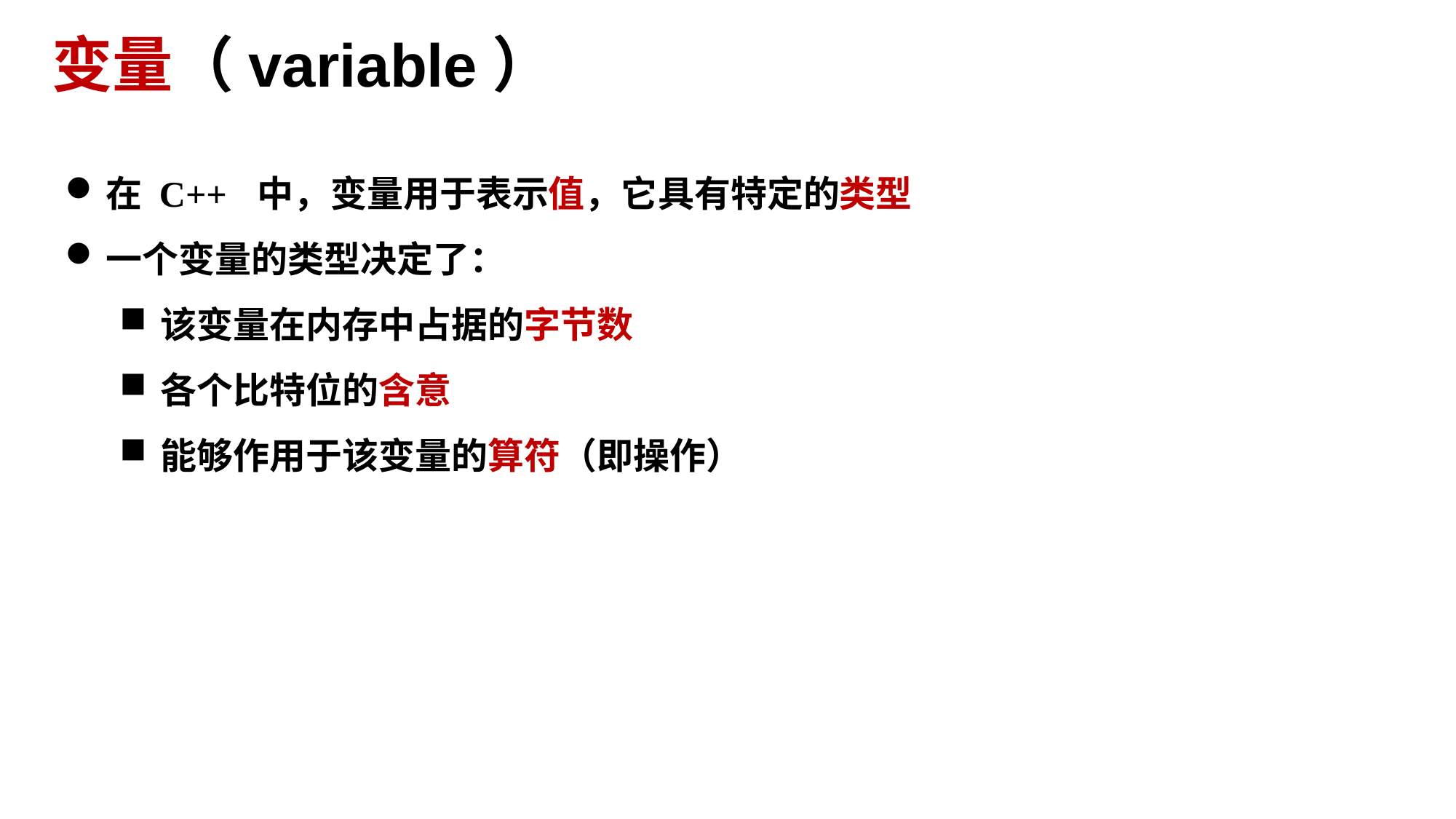

变量（variable）
在 C++ 中，变量用于表示值，它具有特定的类型
一个变量的类型决定了：
该变量在内存中占据的字节数
各个比特位的含意
能够作用于该变量的算符（即操作）
2017